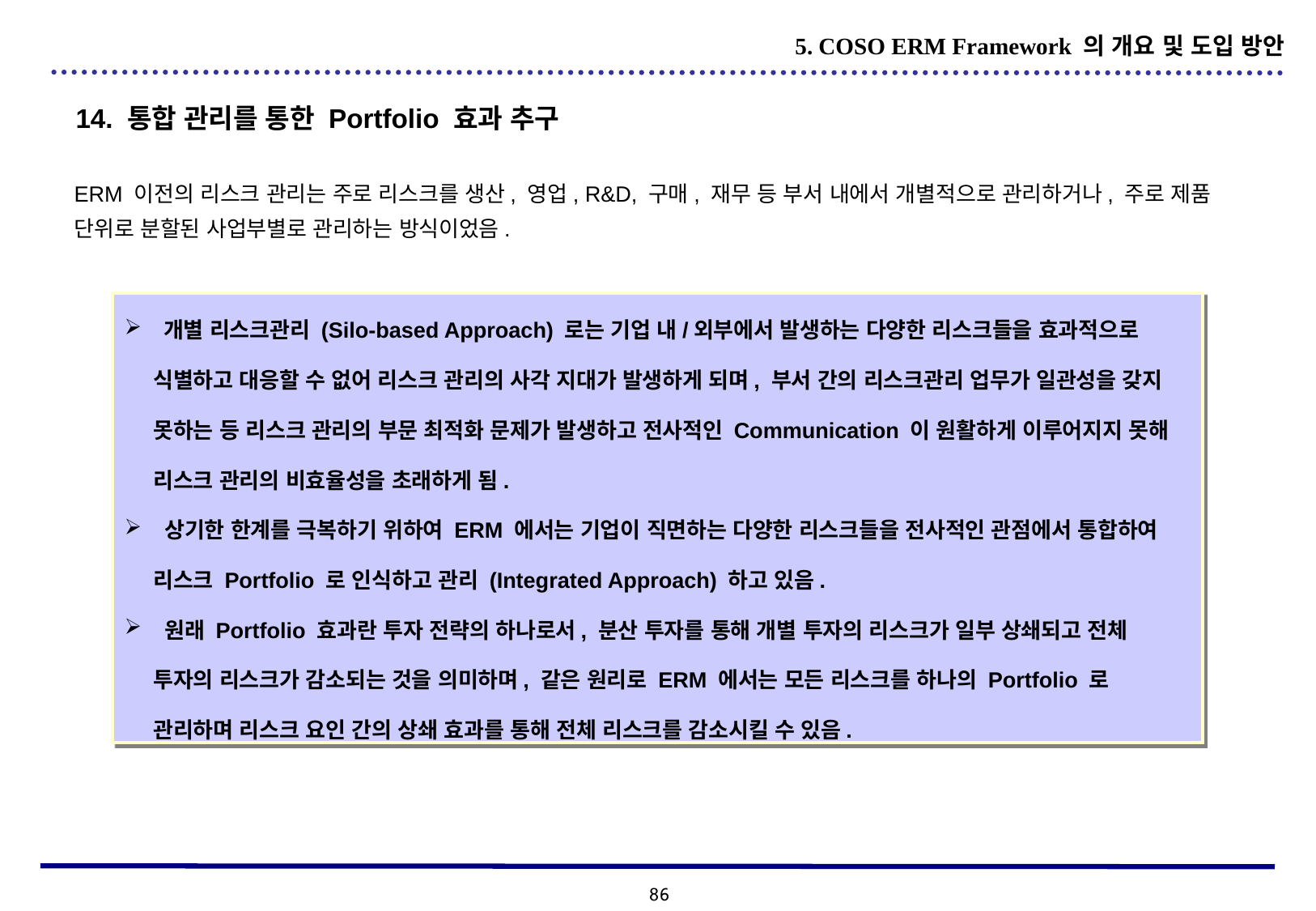

5. COSO ERM Framework 의 개요 및 도입 방안
14. 통합 관리를 통한 Portfolio 효과 추구
ERM 이전의 리스크 관리는 주로 리스크를 생산, 영업, R&D, 구매, 재무 등 부서 내에서 개별적으로 관리하거나, 주로 제품 단위로 분할된 사업부별로 관리하는 방식이었음.
 개별 리스크관리 (Silo-based Approach) 로는 기업 내/외부에서 발생하는 다양한 리스크들을 효과적으로 식별하고 대응할 수 없어 리스크 관리의 사각 지대가 발생하게 되며, 부서 간의 리스크관리 업무가 일관성을 갖지 못하는 등 리스크 관리의 부문 최적화 문제가 발생하고 전사적인 Communication 이 원활하게 이루어지지 못해 리스크 관리의 비효율성을 초래하게 됨.
 상기한 한계를 극복하기 위하여 ERM 에서는 기업이 직면하는 다양한 리스크들을 전사적인 관점에서 통합하여 리스크 Portfolio 로 인식하고 관리 (Integrated Approach) 하고 있음.
 원래 Portfolio 효과란 투자 전략의 하나로서, 분산 투자를 통해 개별 투자의 리스크가 일부 상쇄되고 전체 투자의 리스크가 감소되는 것을 의미하며, 같은 원리로 ERM 에서는 모든 리스크를 하나의 Portfolio 로 관리하며 리스크 요인 간의 상쇄 효과를 통해 전체 리스크를 감소시킬 수 있음.